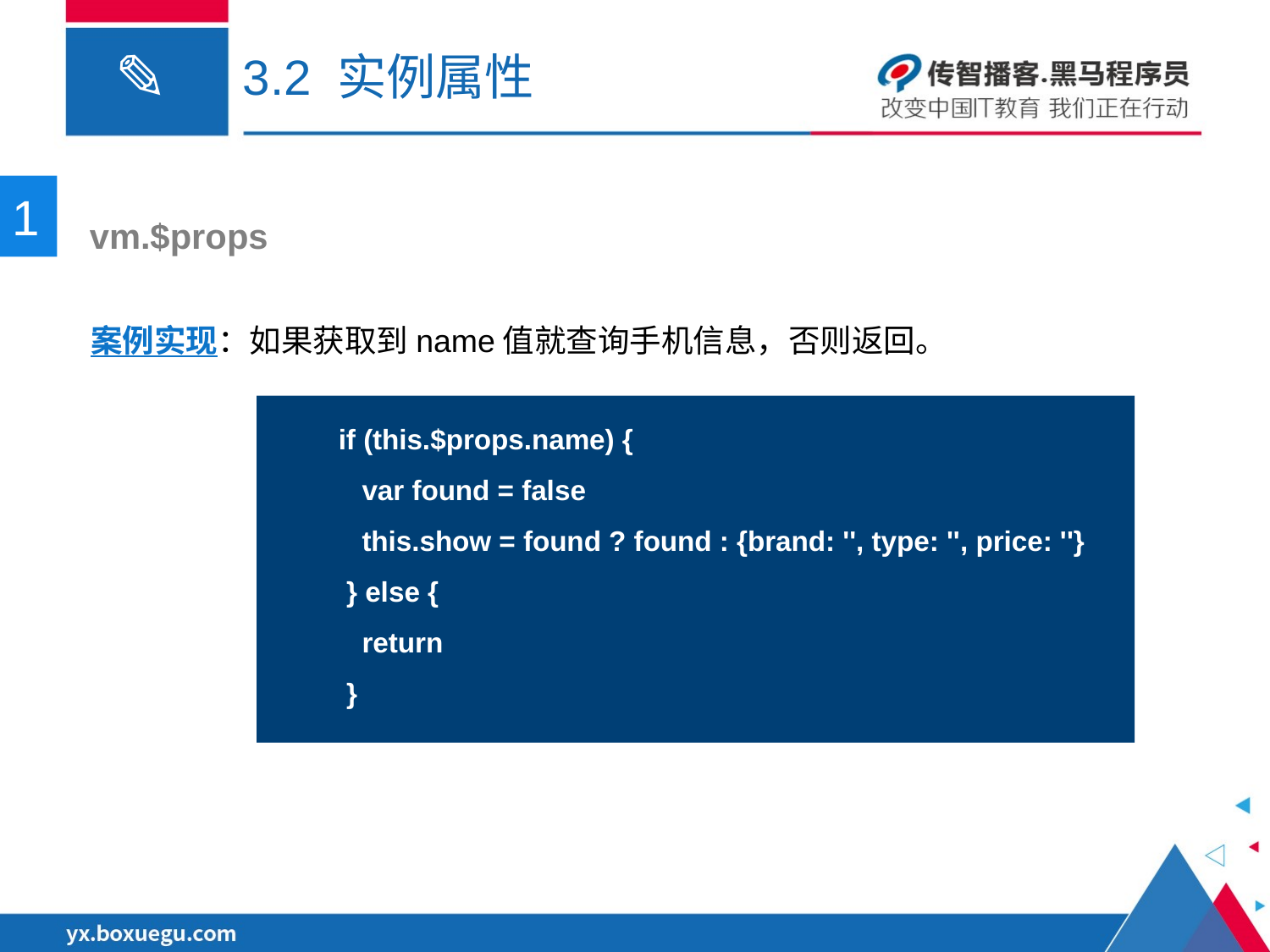

# 3.2 实例属性

1
  vm.$props
案例实现：如果获取到name值就查询手机信息，否则返回。

     if (this.$props.name) {
        var found = false
        this.show = found ? found : {brand: '', type: '', price: ''}
      } else {
        return
      }